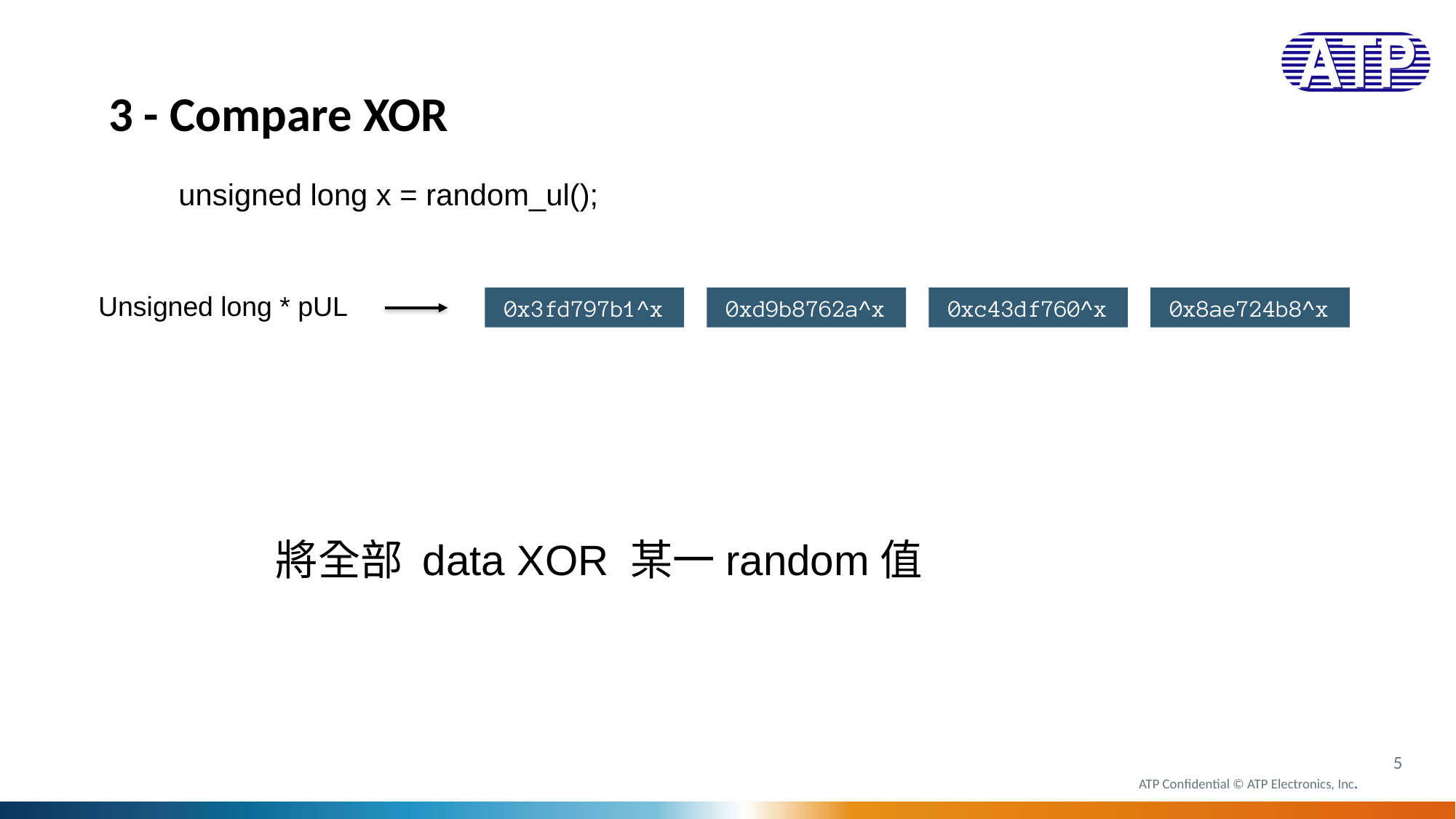

3 - Compare XOR
unsigned long x = random_ul();
Unsigned long * pUL
0x3fd797b1^x
0xd9b8762a^x
0xc43df760^x
0x8ae724b8^x
將全部 data XOR 某一random值